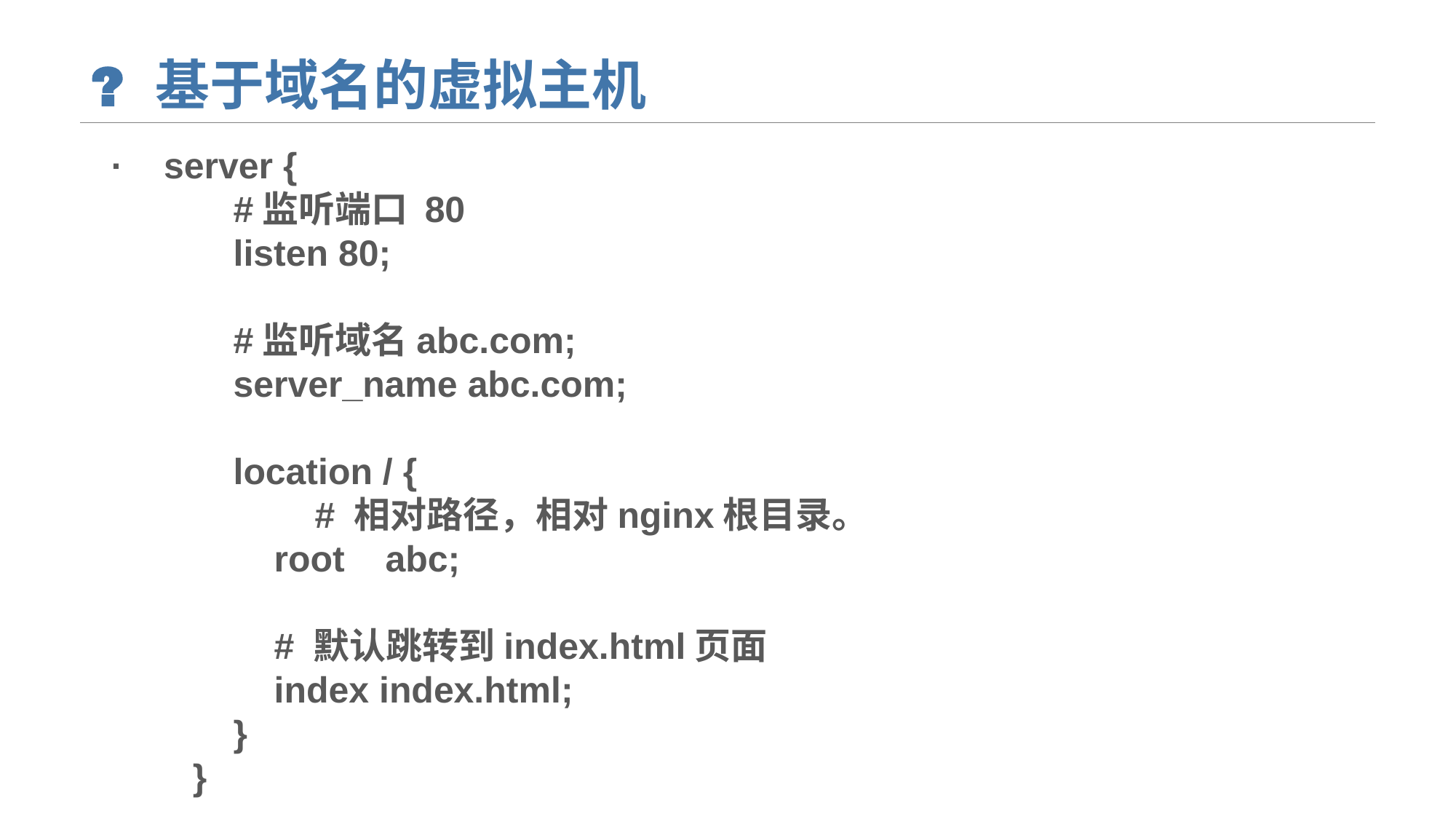

# ? 基于域名的虚拟主机

·    server {
            #监听端口 80
            listen 80;

            #监听域名abc.com;
            server_name abc.com;

            location / {
                    # 相对路径，相对nginx根目录。
                root    abc;

                # 默认跳转到index.html页面
                index index.html;
            }
        }

39